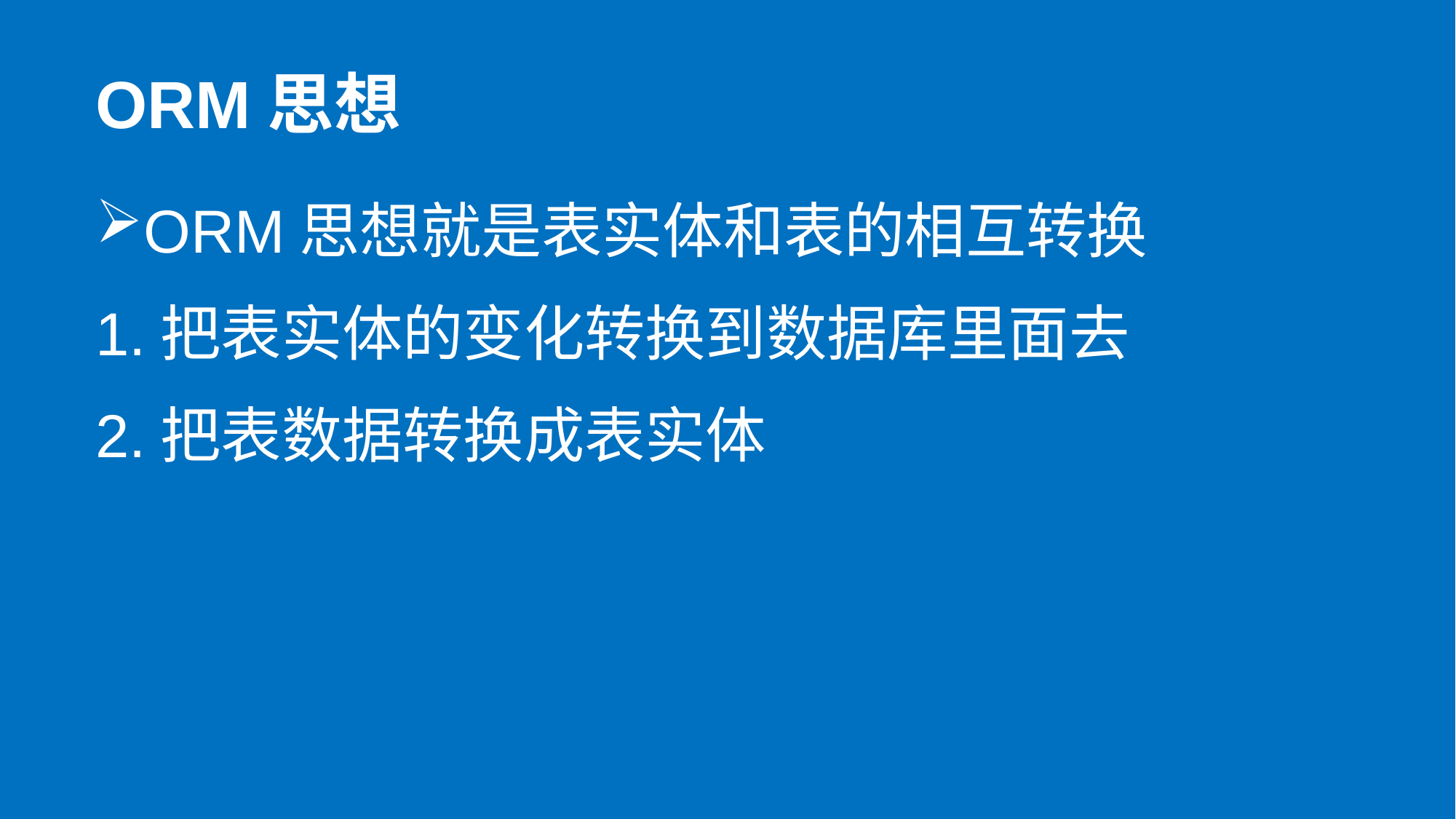

# ORM思想
ORM思想就是表实体和表的相互转换
1.把表实体的变化转换到数据库里面去
2.把表数据转换成表实体